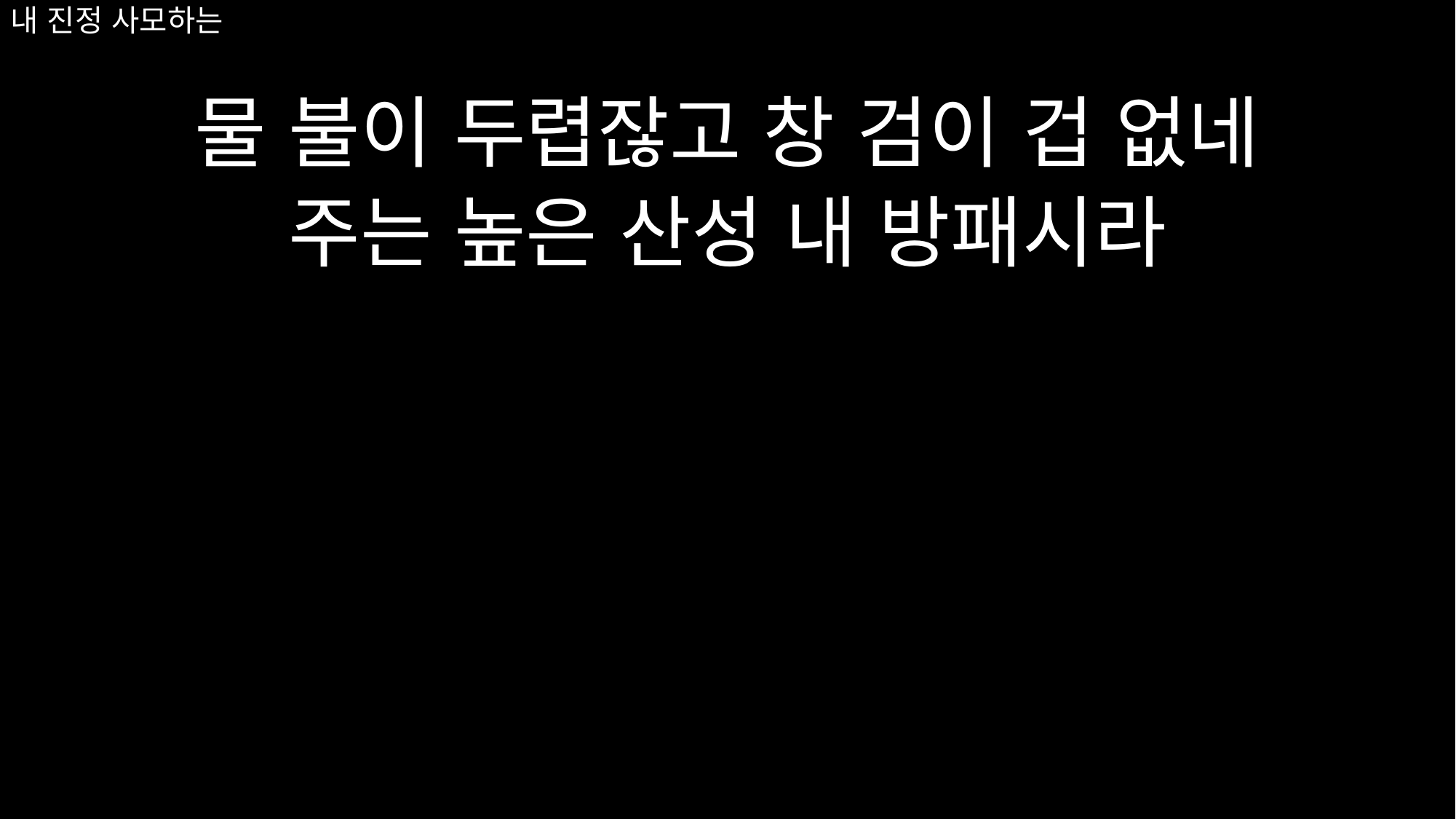

# 내 진정 사모하는
물 불이 두렵잖고 창 검이 겁 없네
주는 높은 산성 내 방패시라